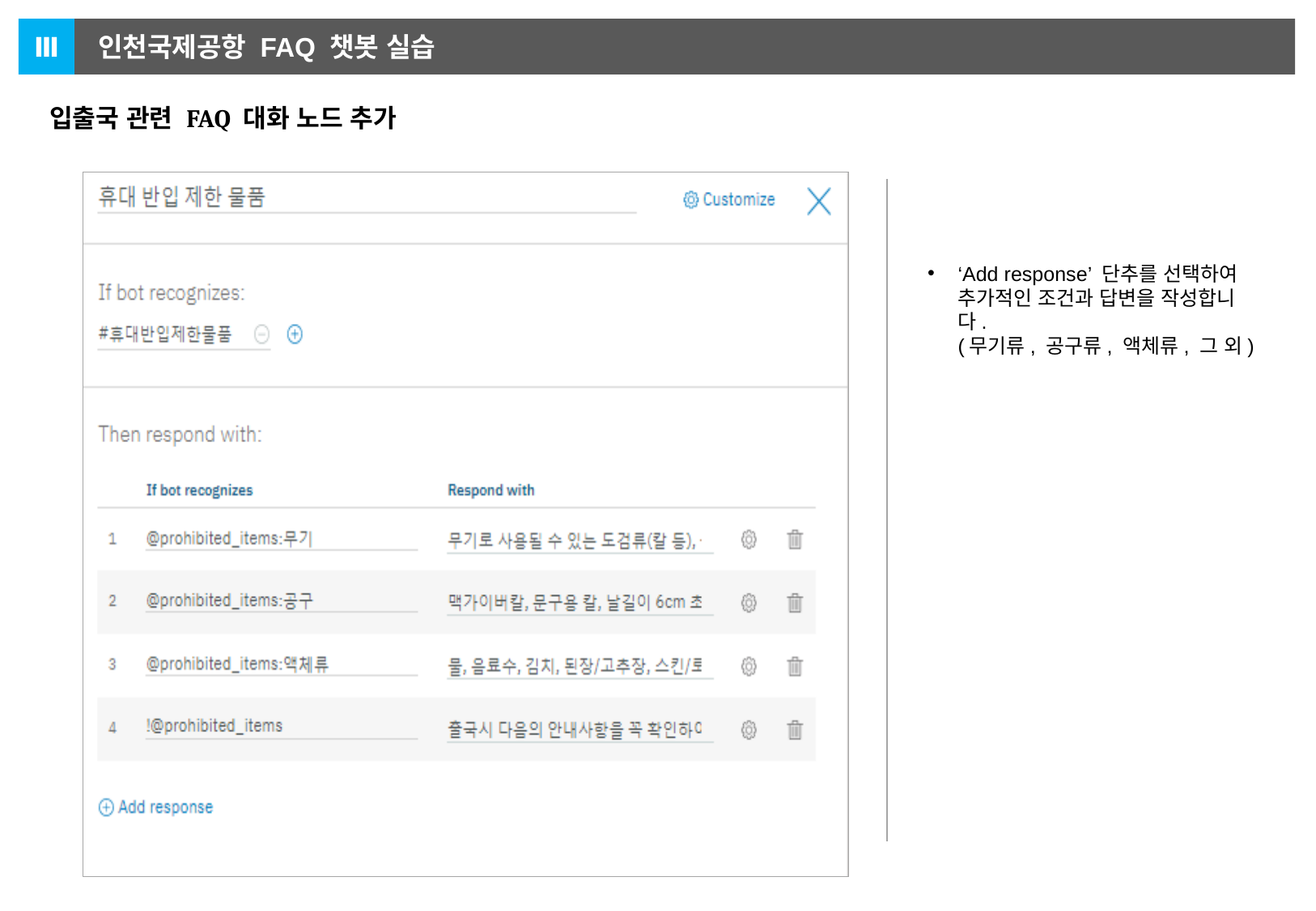

Ⅲ
인천국제공항 FAQ 챗봇 실습
입출국 관련 FAQ 대화 노드 추가

‘Add response’ 단추를 선택하여 추가적인 조건과 답변을 작성합니다.
(무기류, 공구류, 액체류, 그 외)